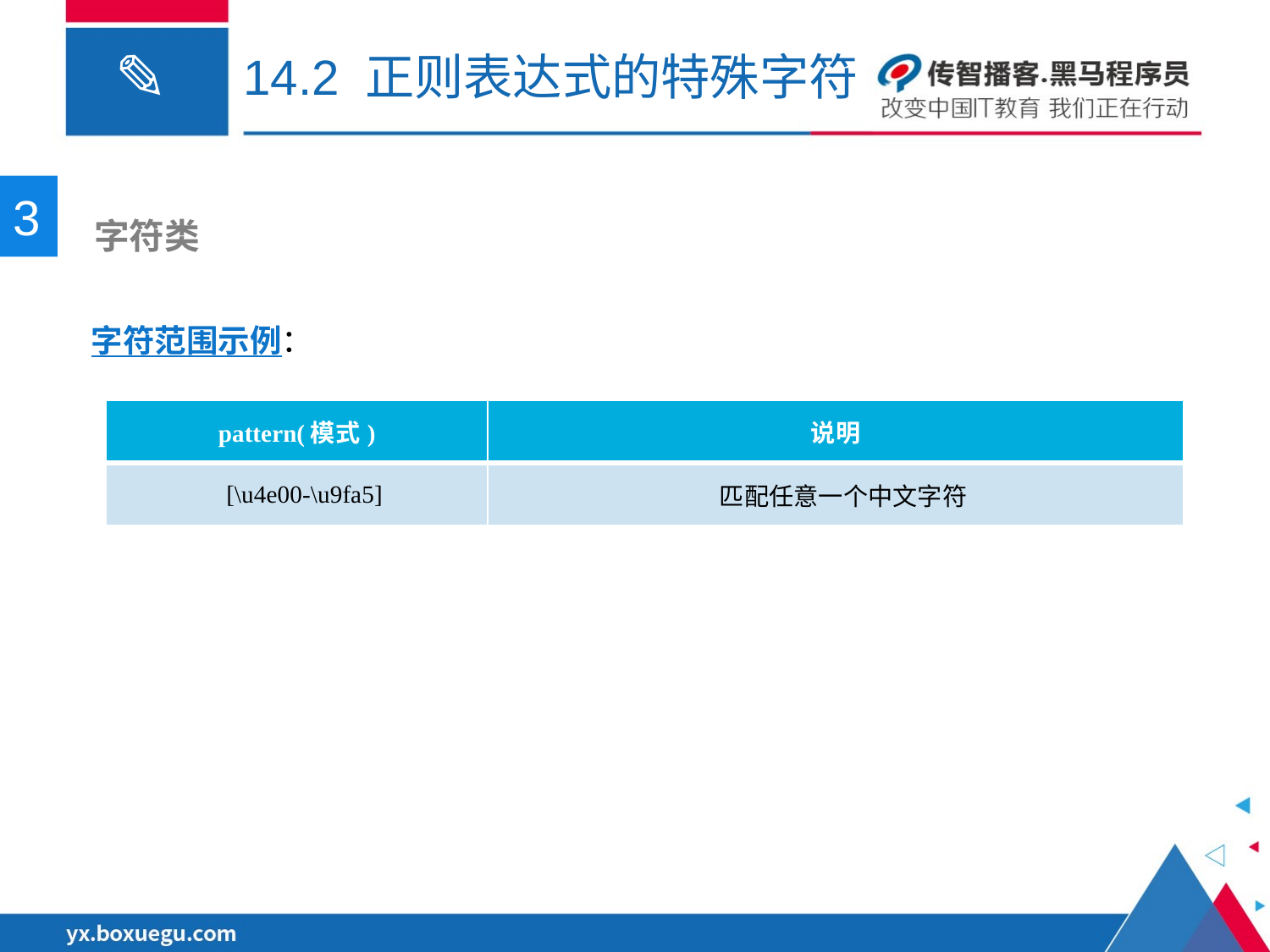

# 14.2 正则表达式的特殊字符

3
  字符类
字符范围示例：
| pattern(模式) | 说明 |
| --- | --- |
| [\u4e00-\u9fa5] | 匹配任意一个中文字符 |